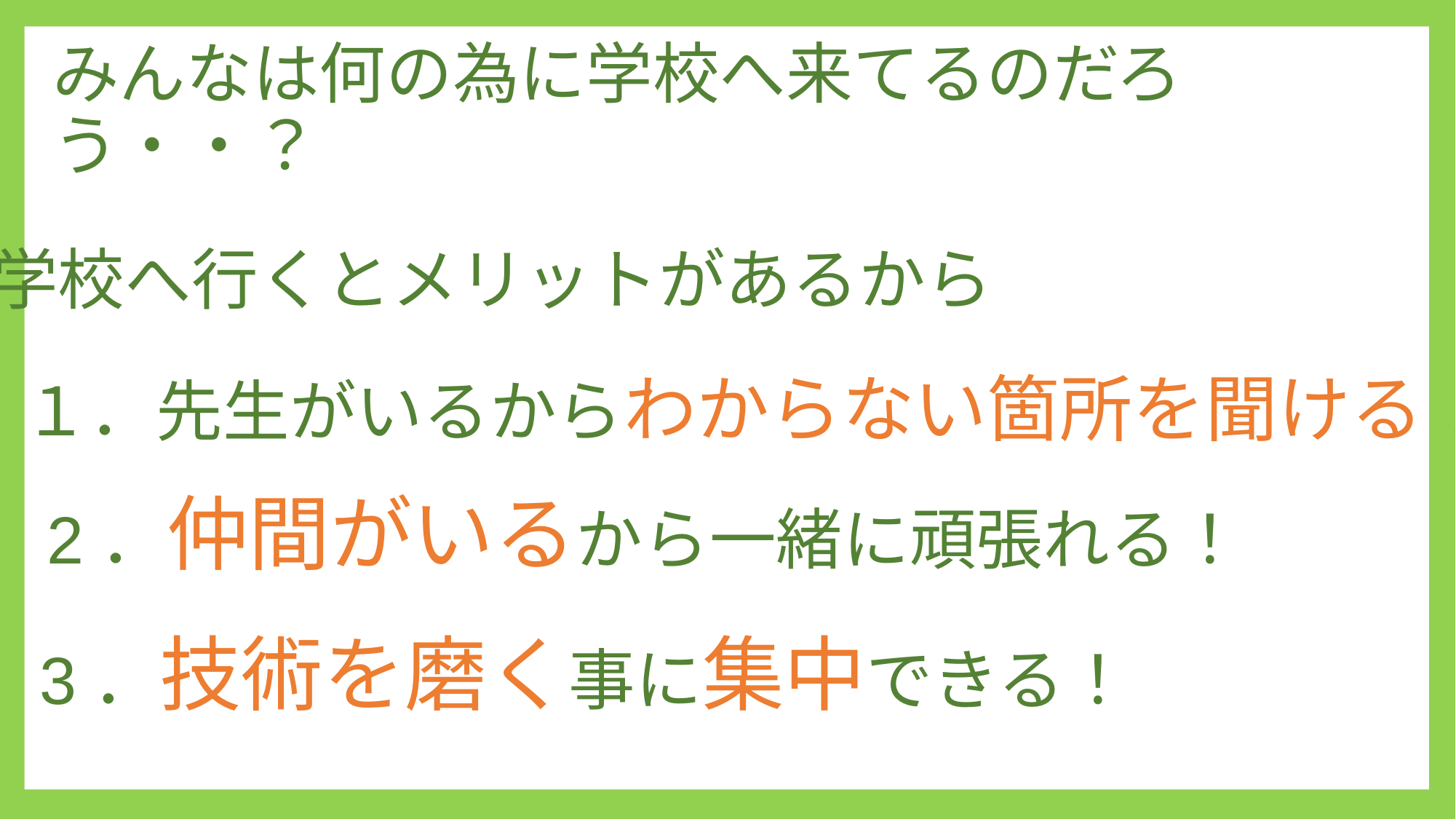

# みんなは何の為に学校へ来てるのだろう・・？
学校へ行くとメリットがあるから
１．先生がいるからわからない箇所を聞ける！
2．仲間がいるから一緒に頑張れる！
3．技術を磨く事に集中できる！